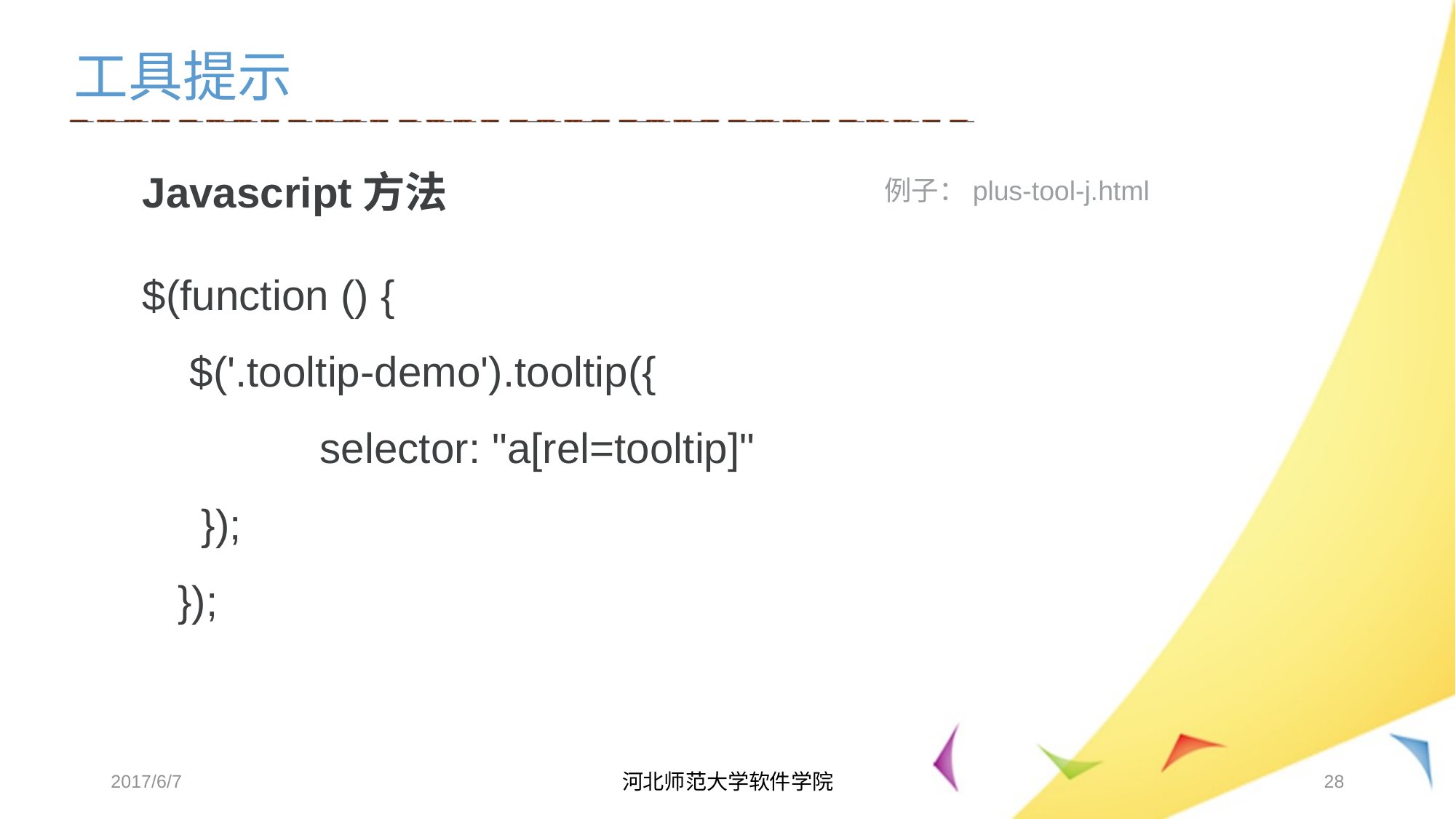

工具提示
Javascript方法
例子：plus-tool-j.html
$(function () {
    $('.tooltip-demo').tooltip({
               selector: "a[rel=tooltip]"
     });
   });
2017/6/7
河北师范大学软件学院
28